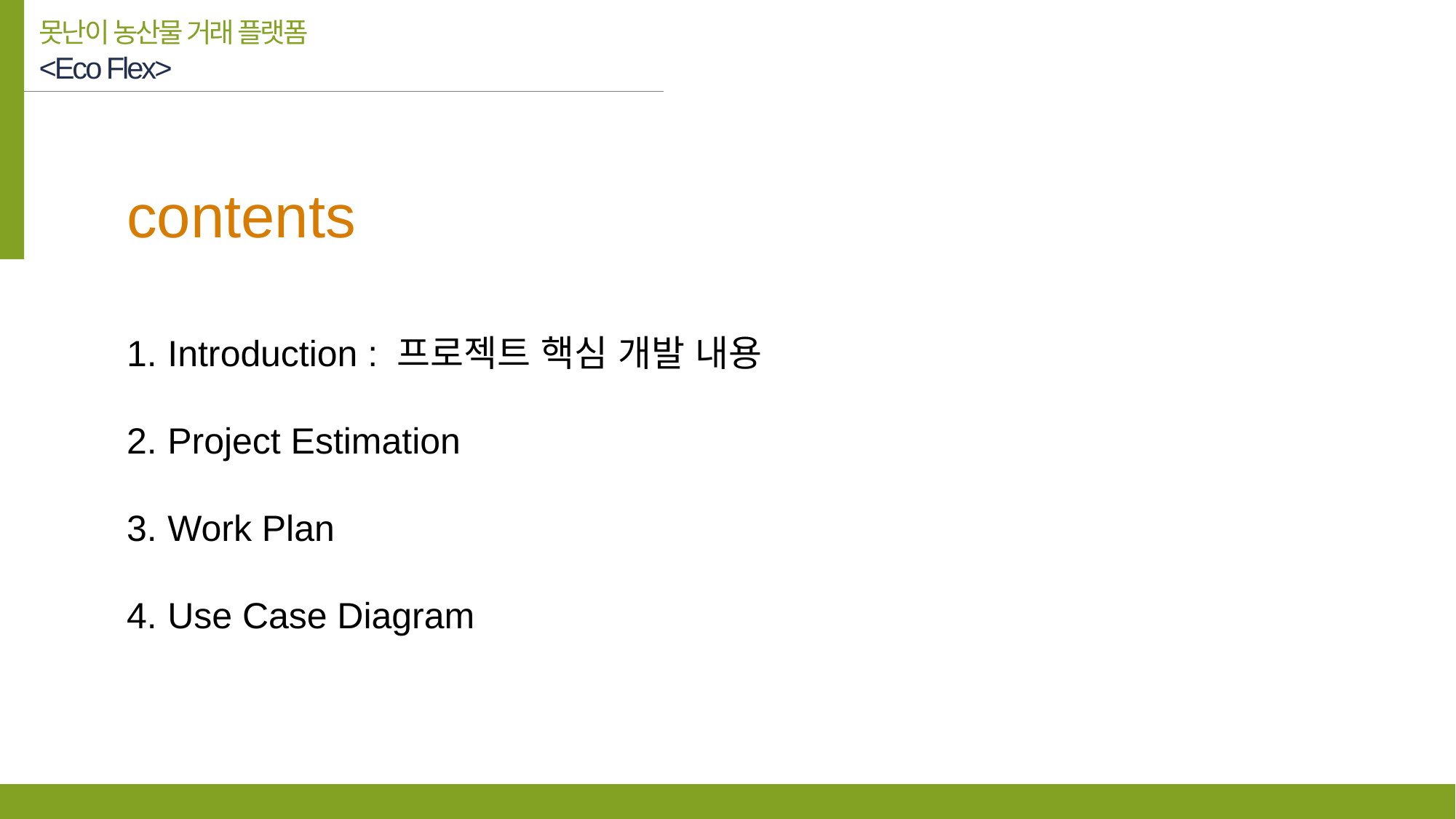

못난이 농산물 거래 플랫폼
<Eco Flex>
contents
Introduction : 프로젝트 핵심 개발 내용
Project Estimation
Work Plan
Use Case Diagram